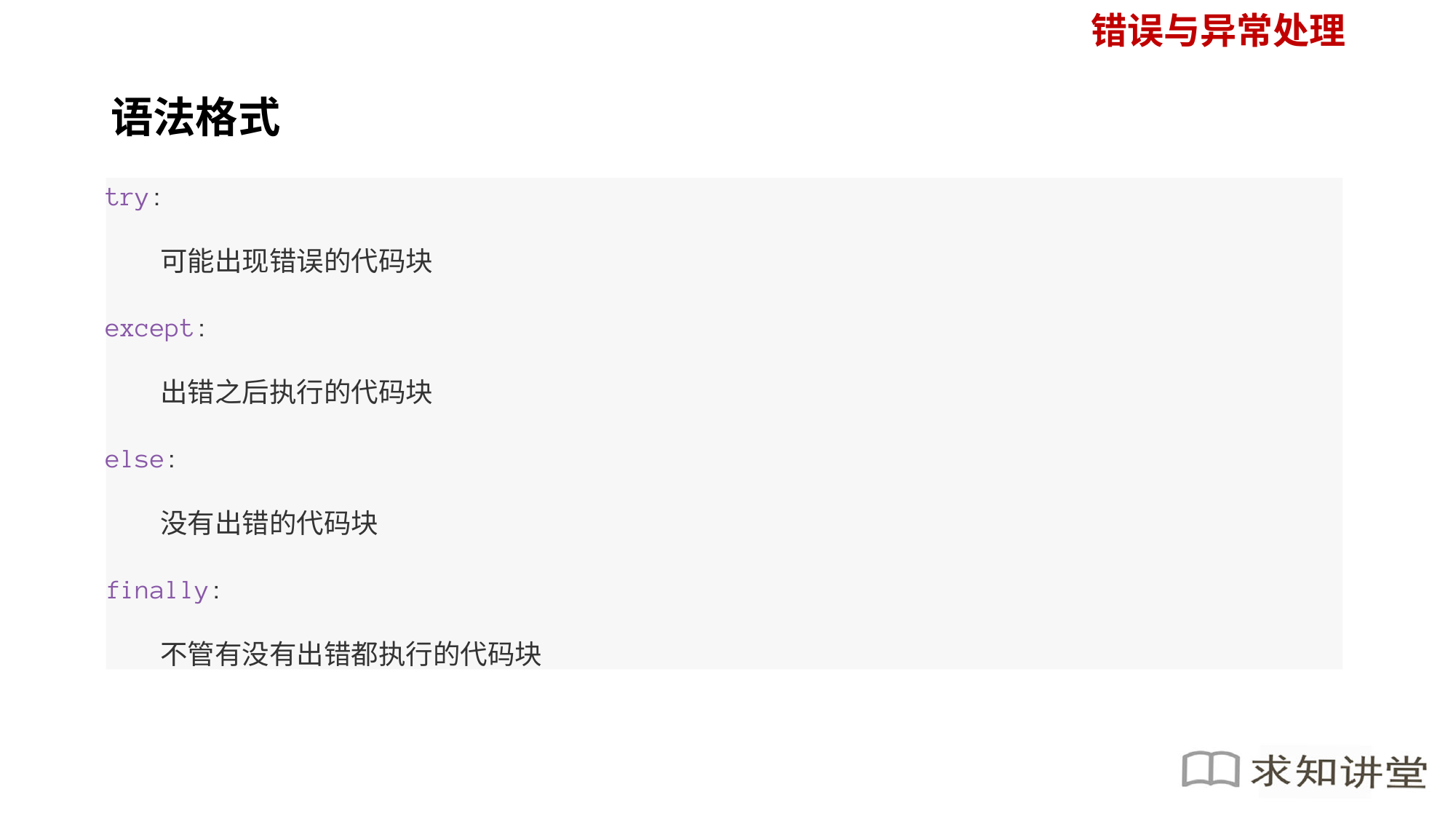

错误与异常处理
# 语法格式
try:

可能出现错误的代码块

except:

出错之后执行的代码块

else:

没有出错的代码块

finally:

不管有没有出错都执行的代码块